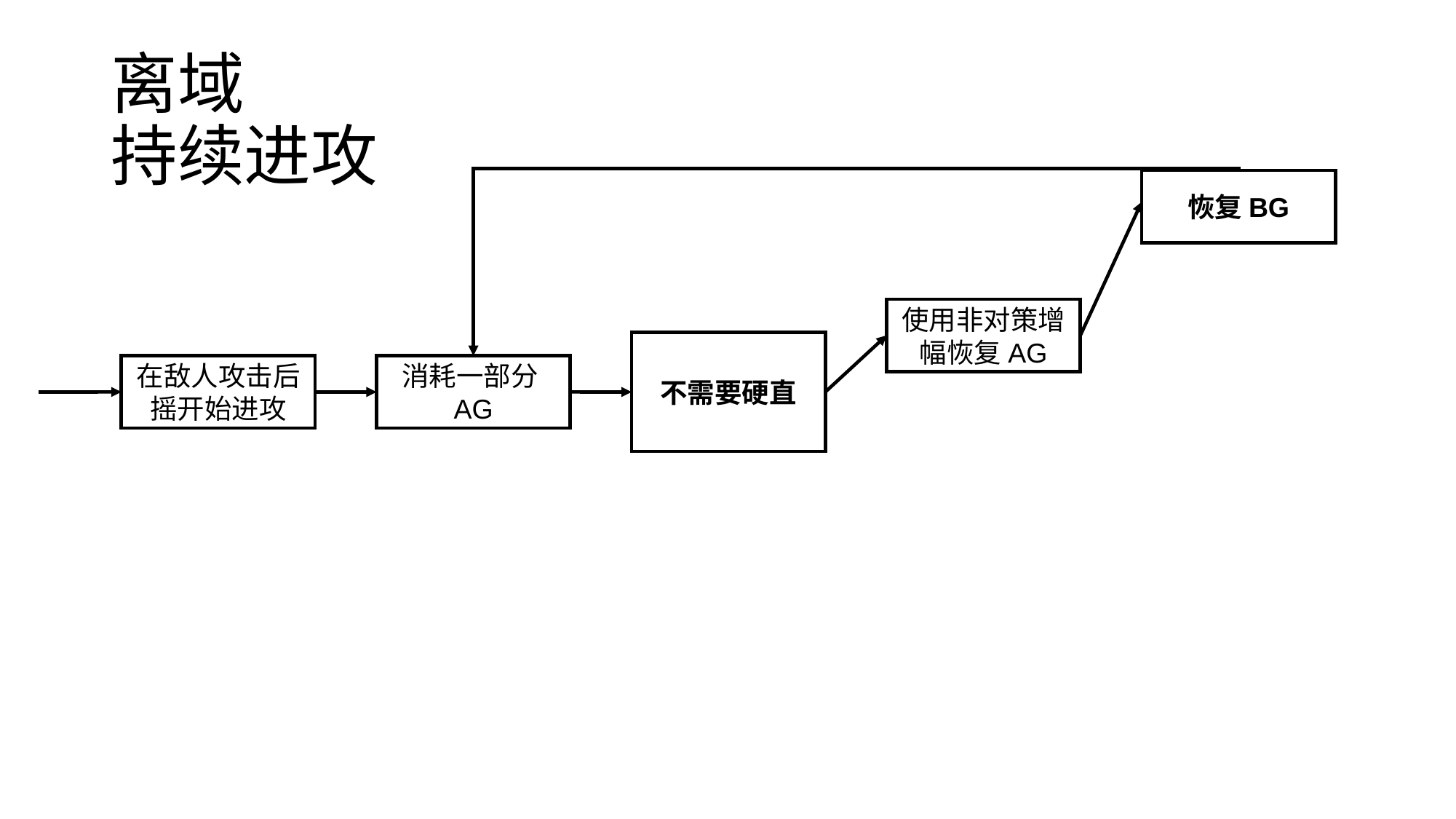

# 离域 持续进攻
恢复BG
使用非对策增幅恢复AG
不需要硬直
消耗一部分AG
在敌人攻击后摇开始进攻